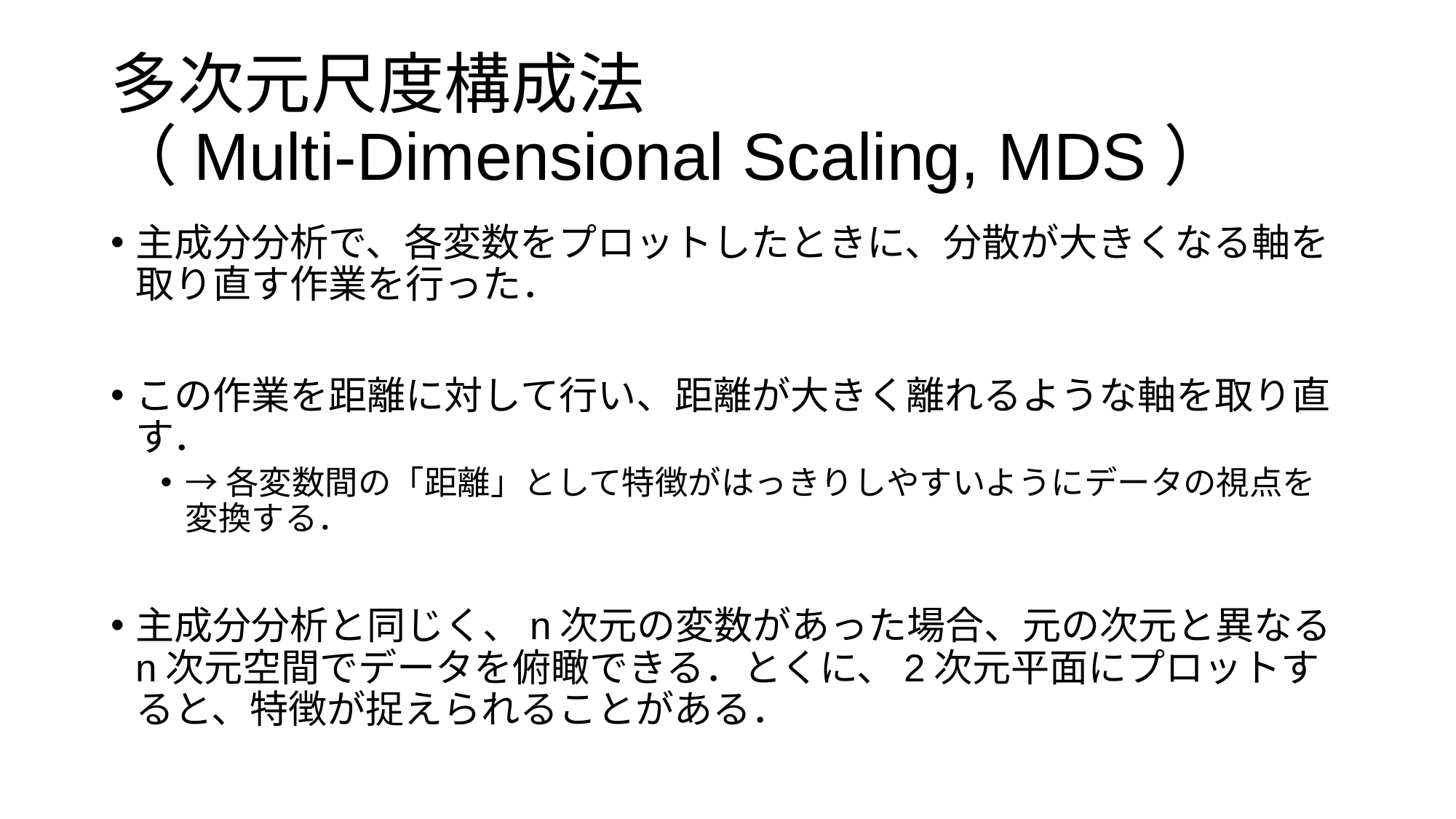

# 多次元尺度構成法 （Multi-Dimensional Scaling, MDS）
主成分分析で、各変数をプロットしたときに、分散が大きくなる軸を取り直す作業を行った．

この作業を距離に対して行い、距離が大きく離れるような軸を取り直す．
→各変数間の「距離」として特徴がはっきりしやすいようにデータの視点を変換する．

主成分分析と同じく、n次元の変数があった場合、元の次元と異なるn次元空間でデータを俯瞰できる．とくに、2次元平面にプロットすると、特徴が捉えられることがある．